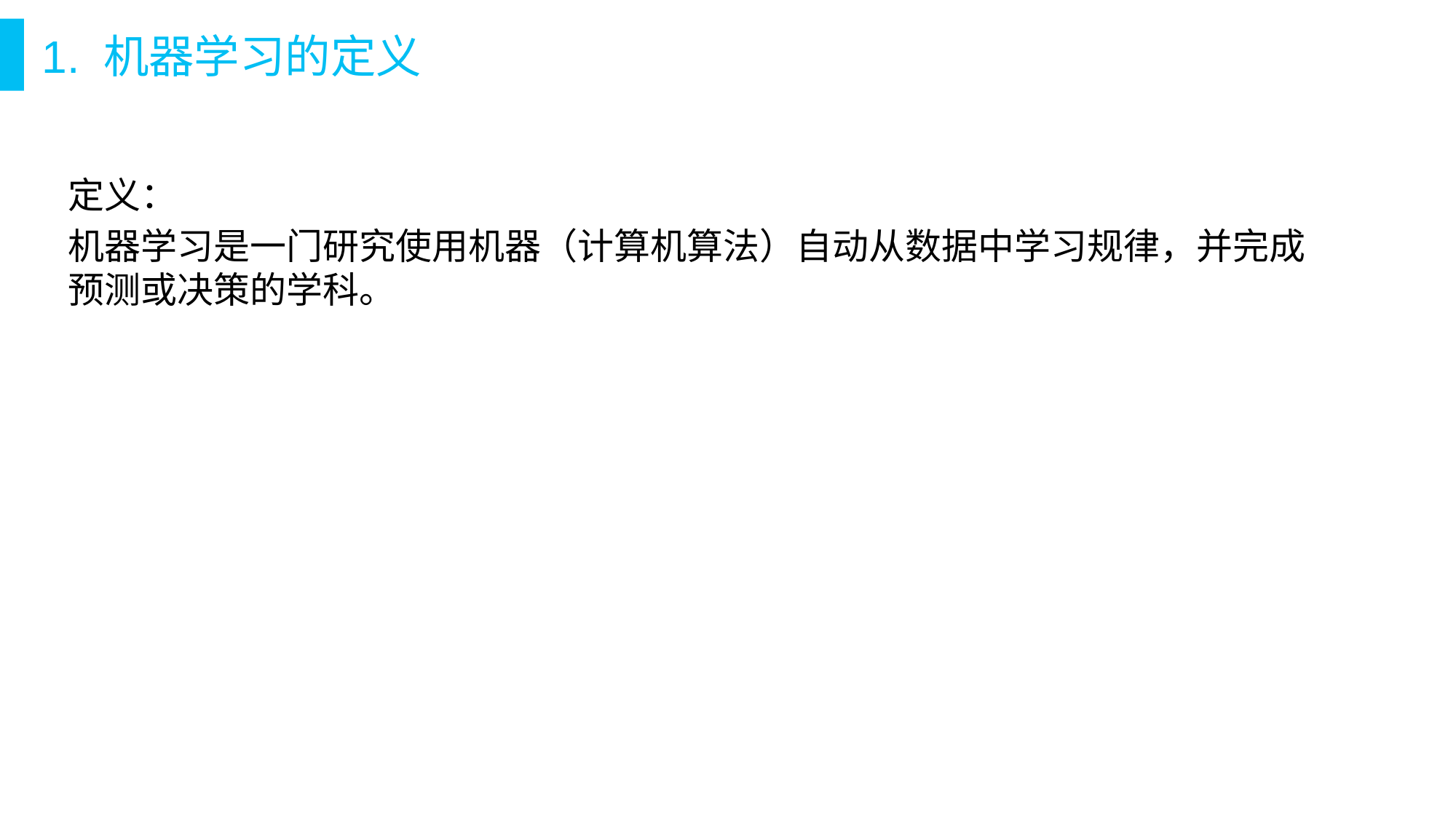

# 1. 机器学习的定义
定义：
机器学习是一门研究使用机器（计算机算法）自动从数据中学习规律，并完成预测或决策的学科。